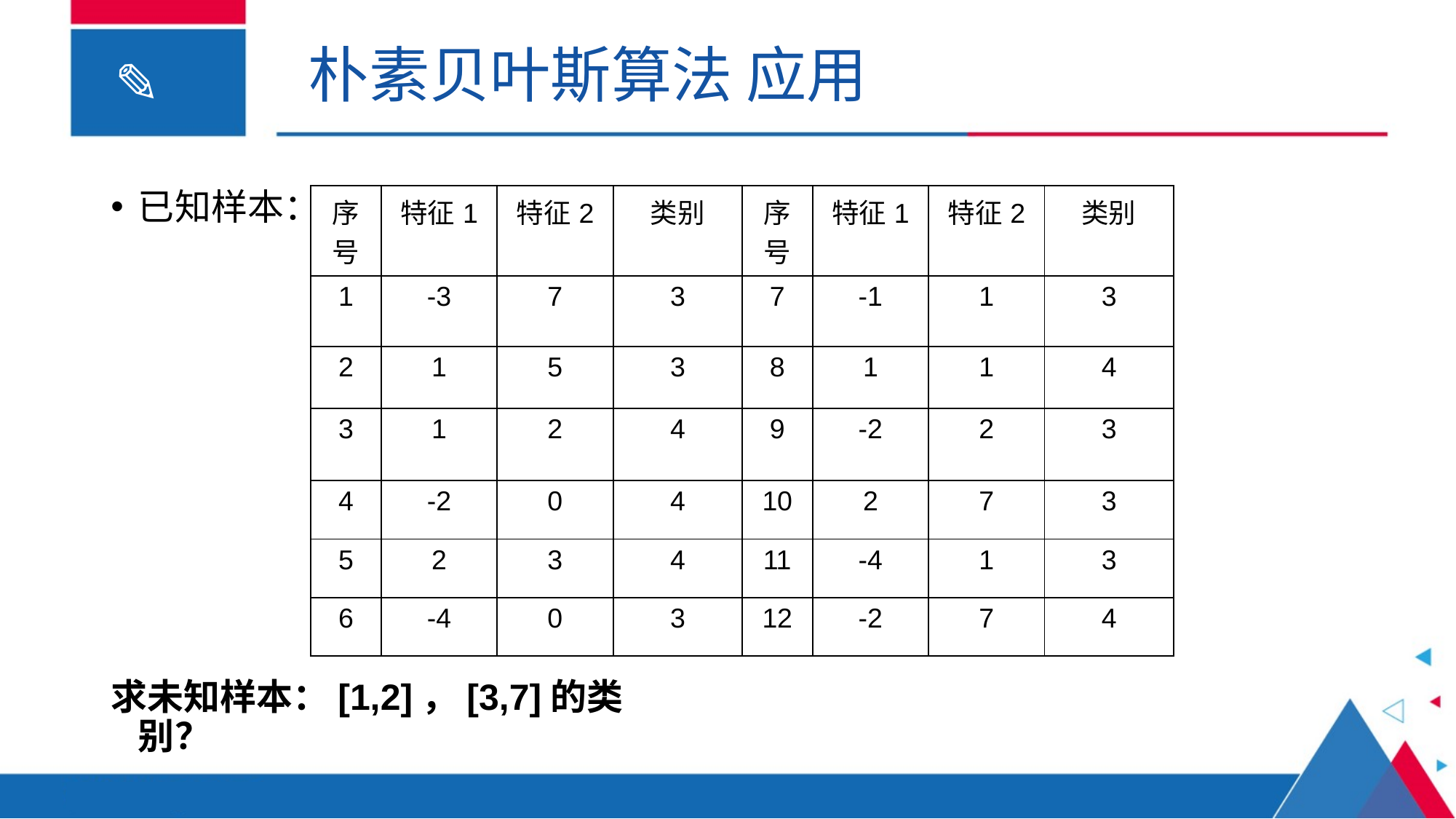

朴素贝叶斯算法 应用
已知样本：
| 序号 | 特征1 | 特征2 | 类别 |
| --- | --- | --- | --- |
| 1 | -3 | 7 | 3 |
| 2 | 1 | 5 | 3 |
| 3 | 1 | 2 | 4 |
| 4 | -2 | 0 | 4 |
| 5 | 2 | 3 | 4 |
| 6 | -4 | 0 | 3 |
| 序号 | 特征1 | 特征2 | 类别 |
| --- | --- | --- | --- |
| 7 | -1 | 1 | 3 |
| 8 | 1 | 1 | 4 |
| 9 | -2 | 2 | 3 |
| 10 | 2 | 7 | 3 |
| 11 | -4 | 1 | 3 |
| 12 | -2 | 7 | 4 |
求未知样本：[1,2]，[3,7]的类别？